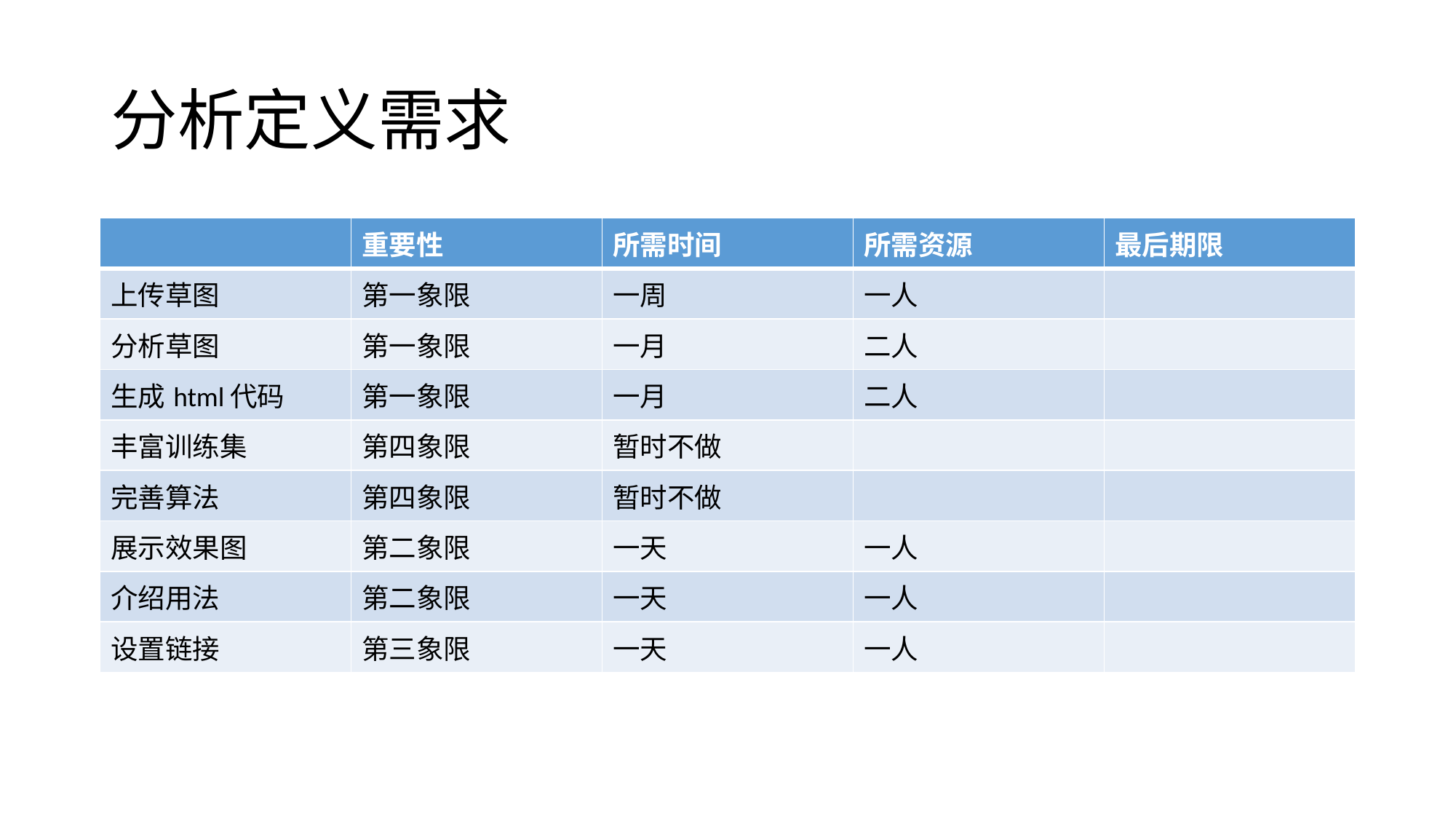

# 分析定义需求
|  | 重要性 | 所需时间 | 所需资源 | 最后期限 |
| --- | --- | --- | --- | --- |
| 上传草图 | 第一象限 | 一周 | 一人 |  |
| 分析草图 | 第一象限 | 一月 | 二人 |  |
| 生成html代码 | 第一象限 | 一月 | 二人 |  |
| 丰富训练集 | 第四象限 | 暂时不做 |  |  |
| 完善算法 | 第四象限 | 暂时不做 |  |  |
| 展示效果图 | 第二象限 | 一天 | 一人 |  |
| 介绍用法 | 第二象限 | 一天 | 一人 |  |
| 设置链接 | 第三象限 | 一天 | 一人 |  |